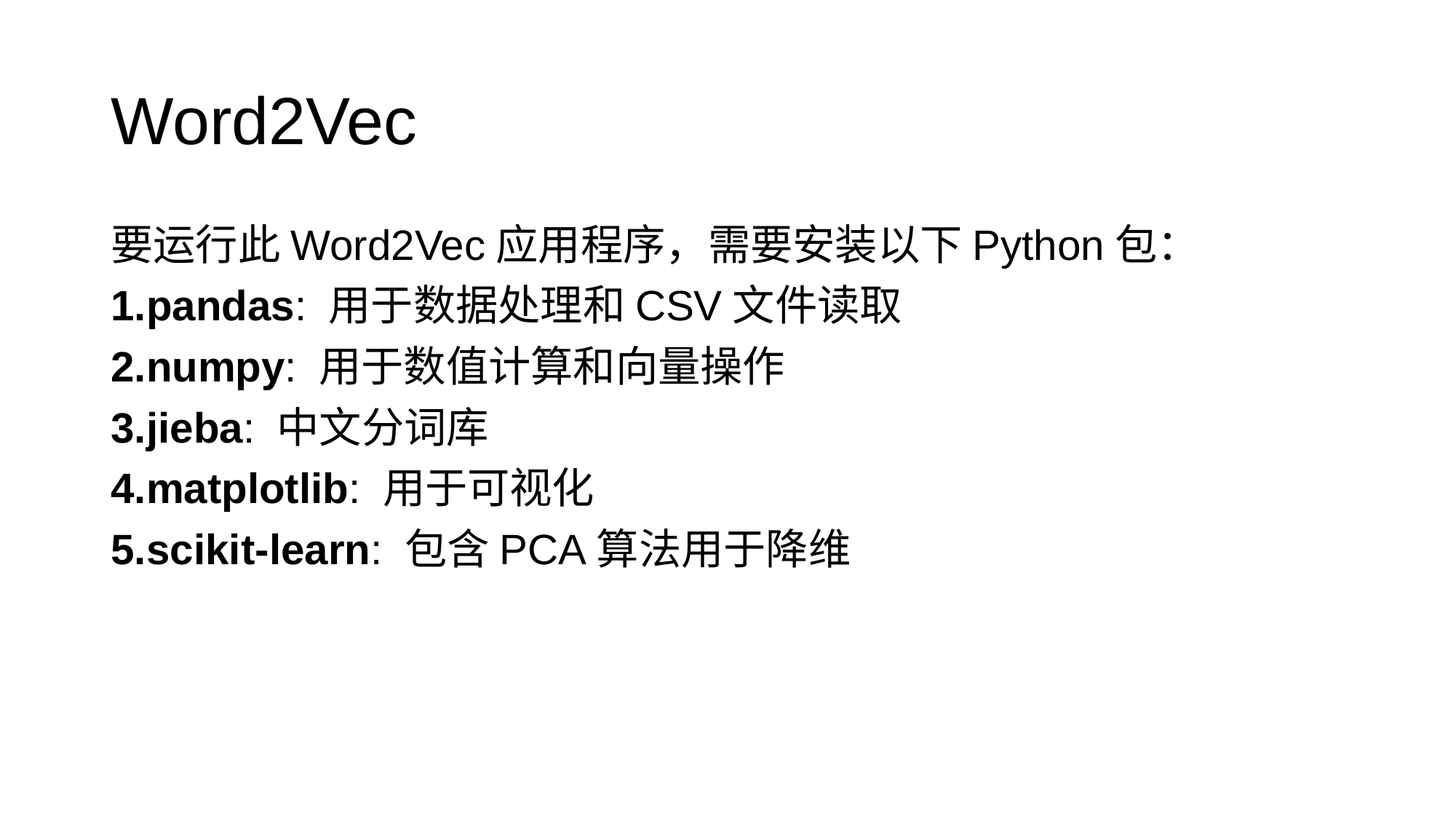

# Word2Vec
要运行此Word2Vec应用程序，需要安装以下Python包：
pandas: 用于数据处理和CSV文件读取
numpy: 用于数值计算和向量操作
jieba: 中文分词库
matplotlib: 用于可视化
scikit-learn: 包含PCA算法用于降维